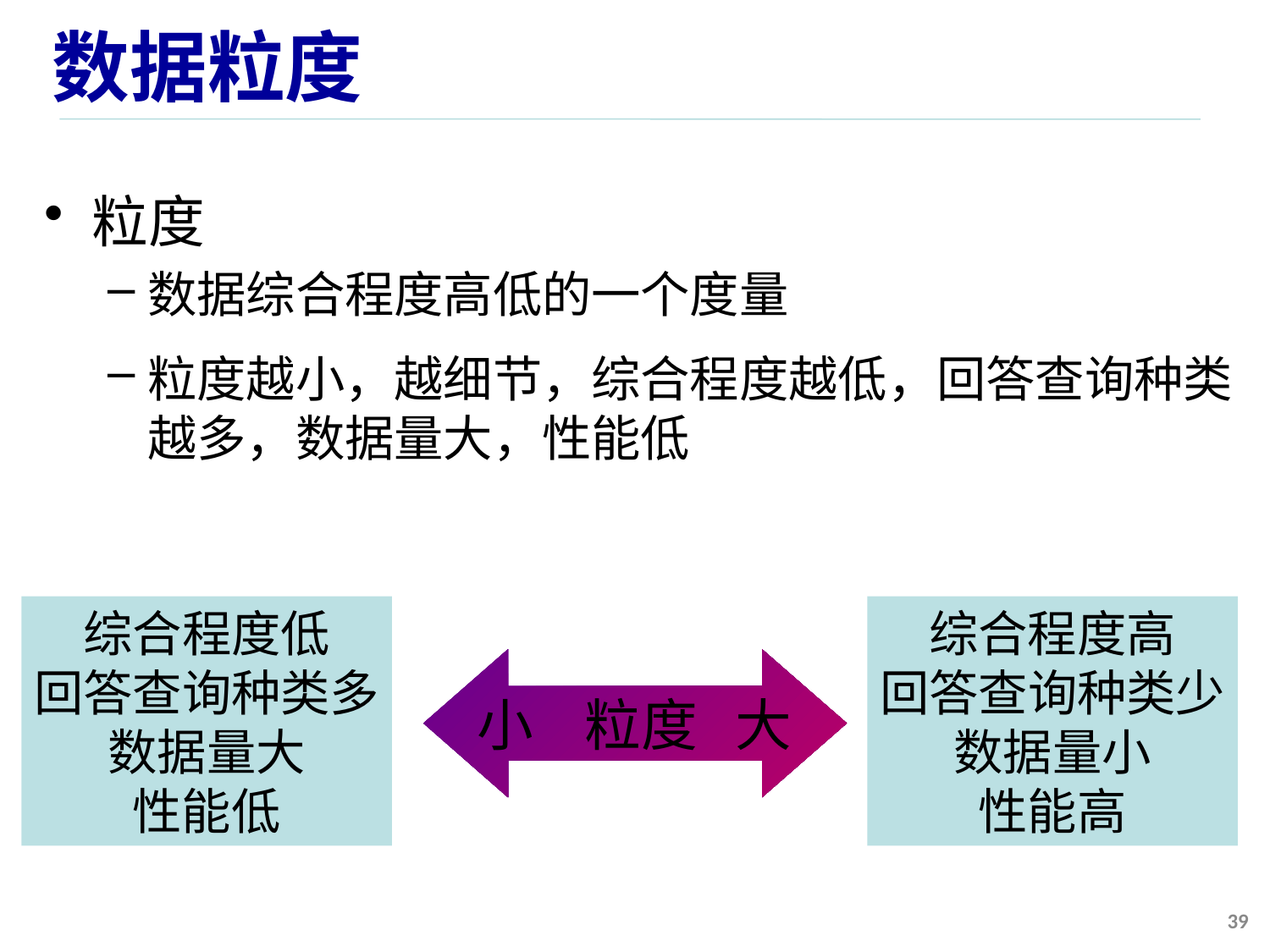

# 数据粒度
粒度
数据综合程度高低的一个度量
粒度越小，越细节，综合程度越低，回答查询种类越多，数据量大，性能低
综合程度低
回答查询种类多
数据量大
性能低
综合程度高
回答查询种类少
数据量小
性能高
小    粒度   大
39